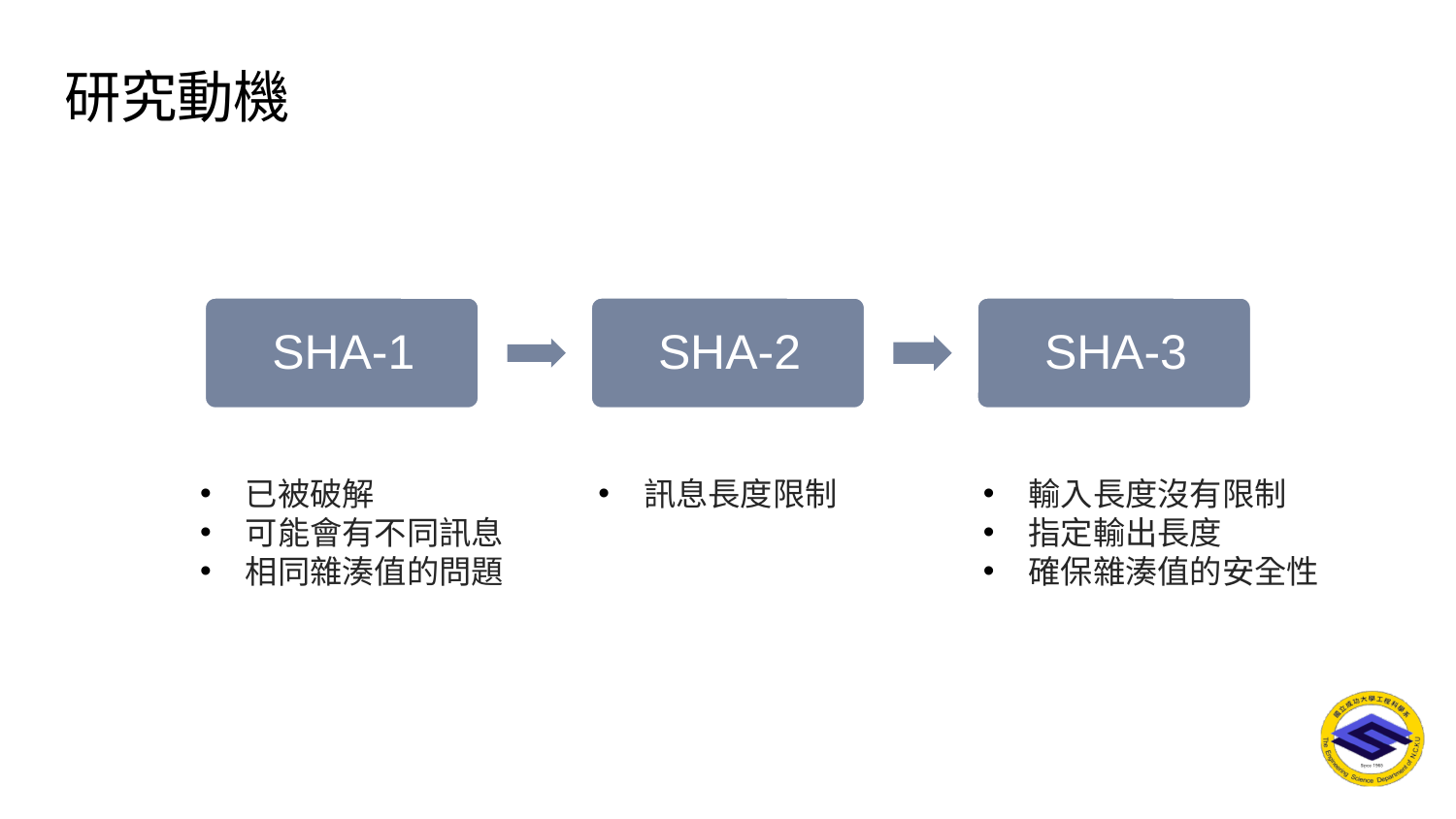

# 研究動機

SHA-1

SHA-2

SHA-3
已被破解
可能會有不同訊息
相同雜湊值的問題
訊息長度限制
輸入長度沒有限制
指定輸出長度
確保雜湊值的安全性